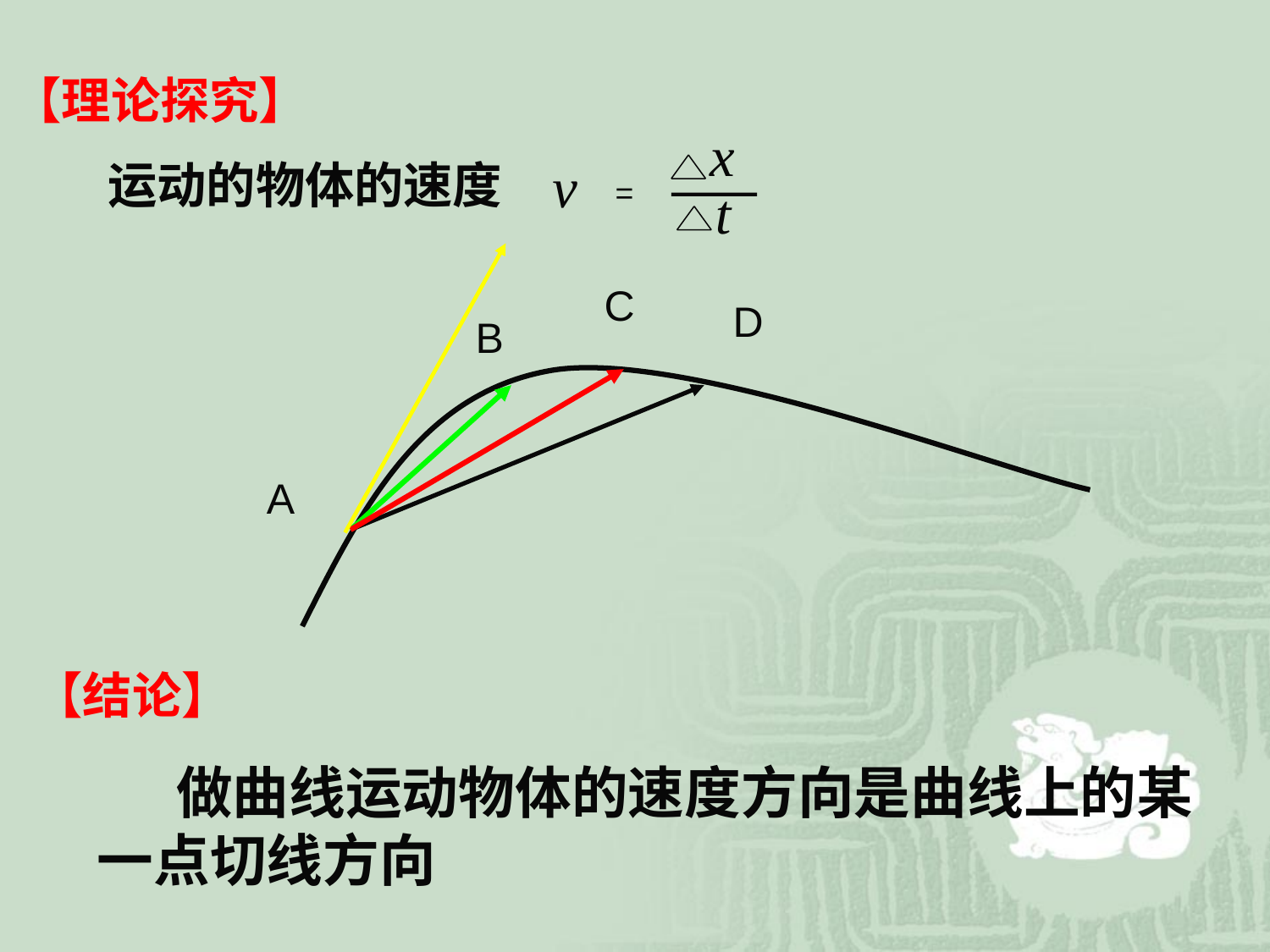

【理论探究】
x
v

=
t

运动的物体的速度

C
D
B

A
【结论】
      做曲线运动物体的速度方向是曲线上的某一点切线方向